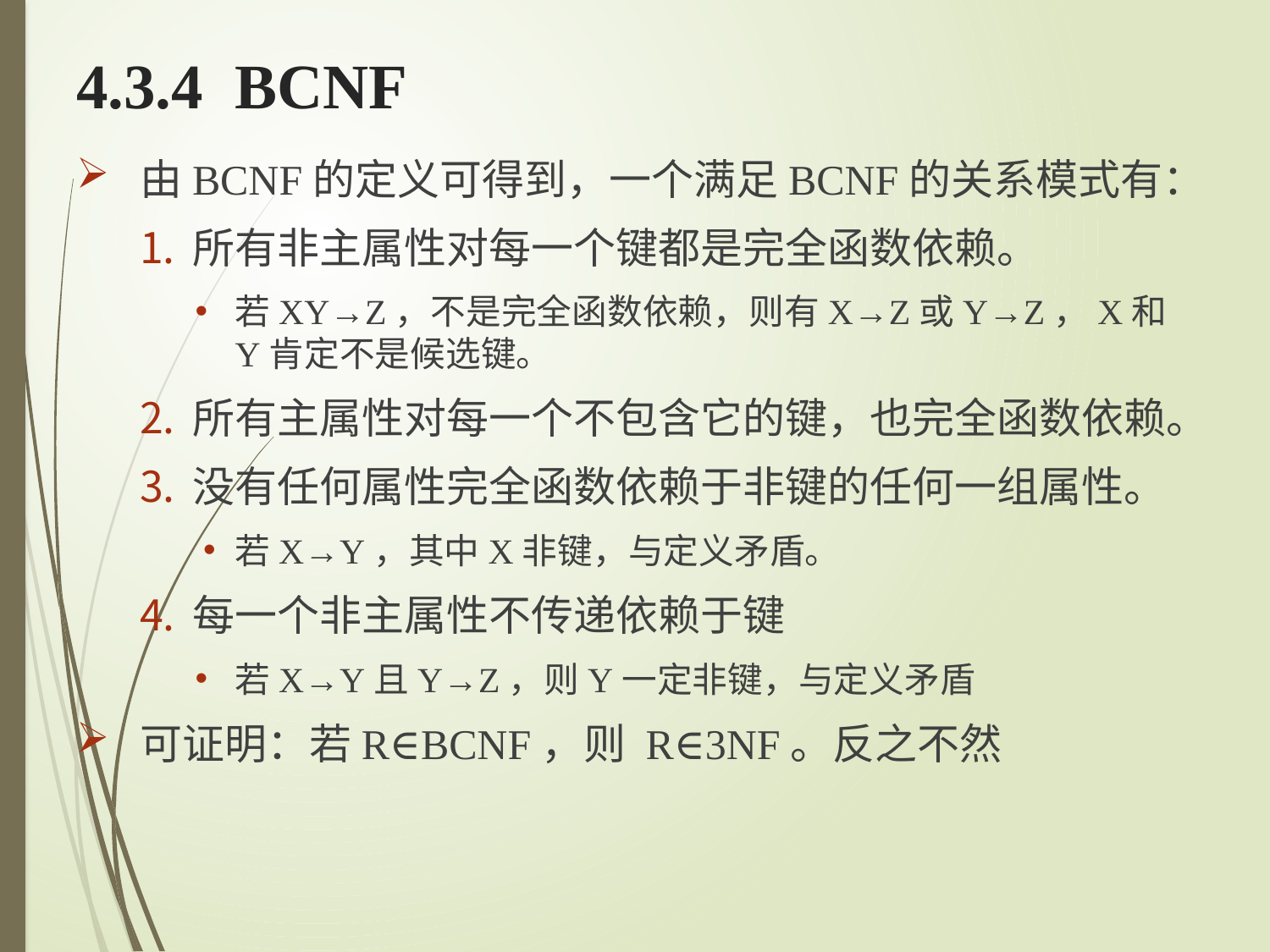

# 4.3.4  BCNF
由BCNF的定义可得到，一个满足BCNF的关系模式有：
所有非主属性对每一个键都是完全函数依赖。
若XY→Z，不是完全函数依赖，则有X→Z或Y→Z，X和Y肯定不是候选键。
所有主属性对每一个不包含它的键，也完全函数依赖。
没有任何属性完全函数依赖于非键的任何一组属性。
若X→Y，其中X非键，与定义矛盾。
每一个非主属性不传递依赖于键
若X→Y且Y→Z，则Y一定非键，与定义矛盾
可证明：若R∈BCNF，则 R∈3NF。反之不然